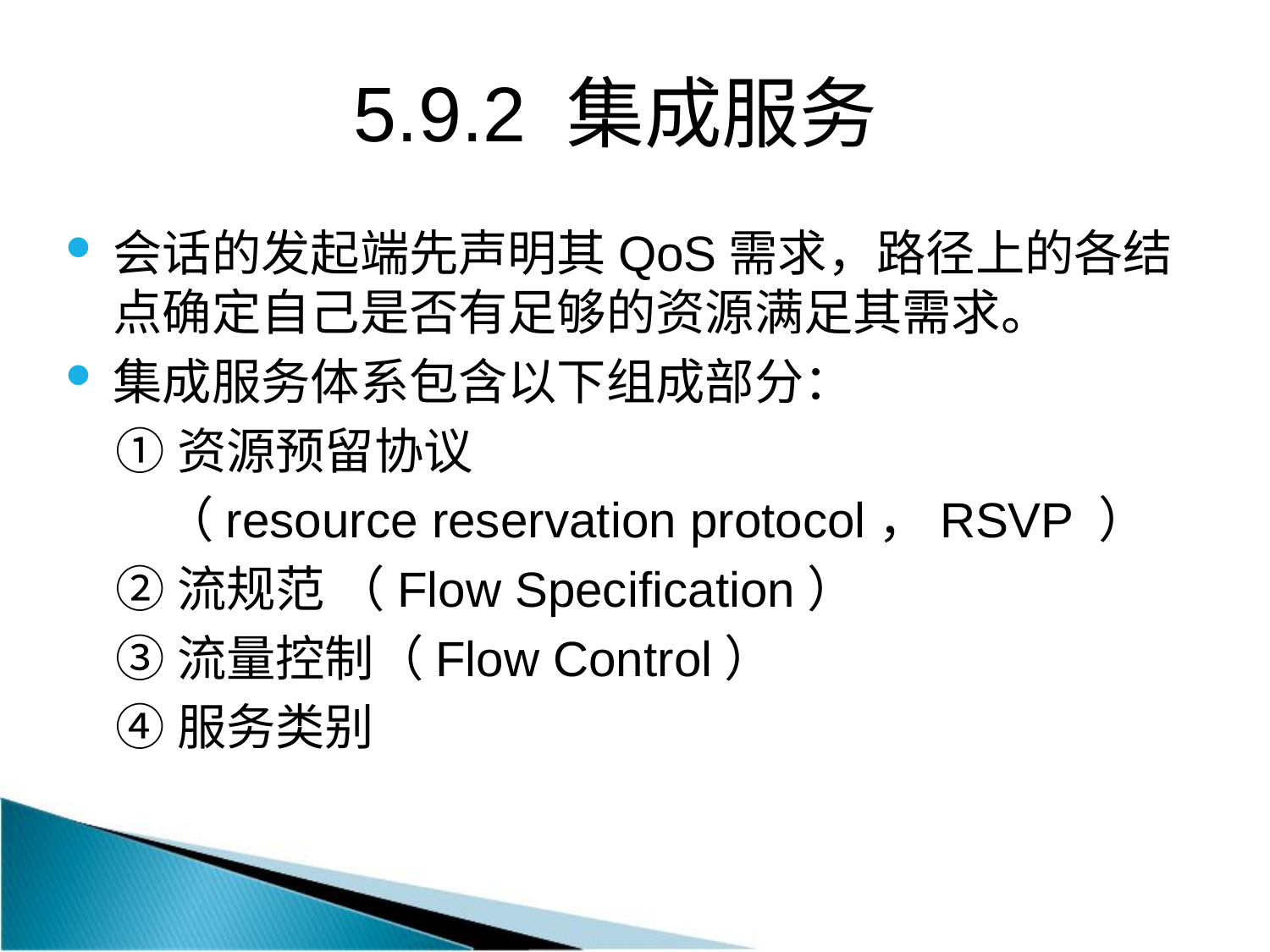

# 5.9.2 集成服务
会话的发起端先声明其QoS需求，路径上的各结点确定自己是否有足够的资源满足其需求。
集成服务体系包含以下组成部分：
①资源预留协议
（resource reservation protocol，RSVP ）
②流规范 （Flow Specification）
③流量控制（Flow Control）
④服务类别